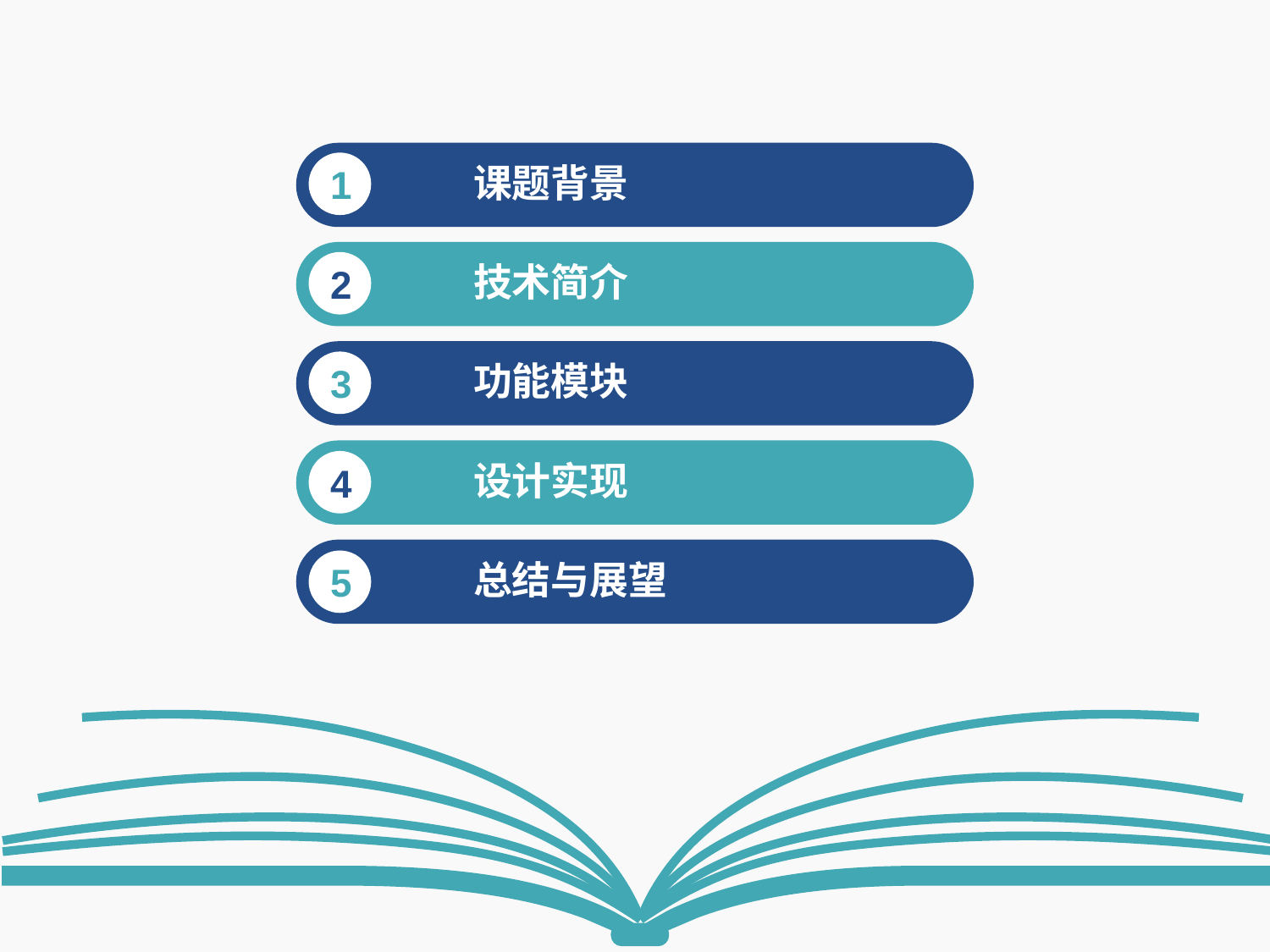

课题背景
1
技术简介
2
功能模块
3
设计实现
4
总结与展望
5